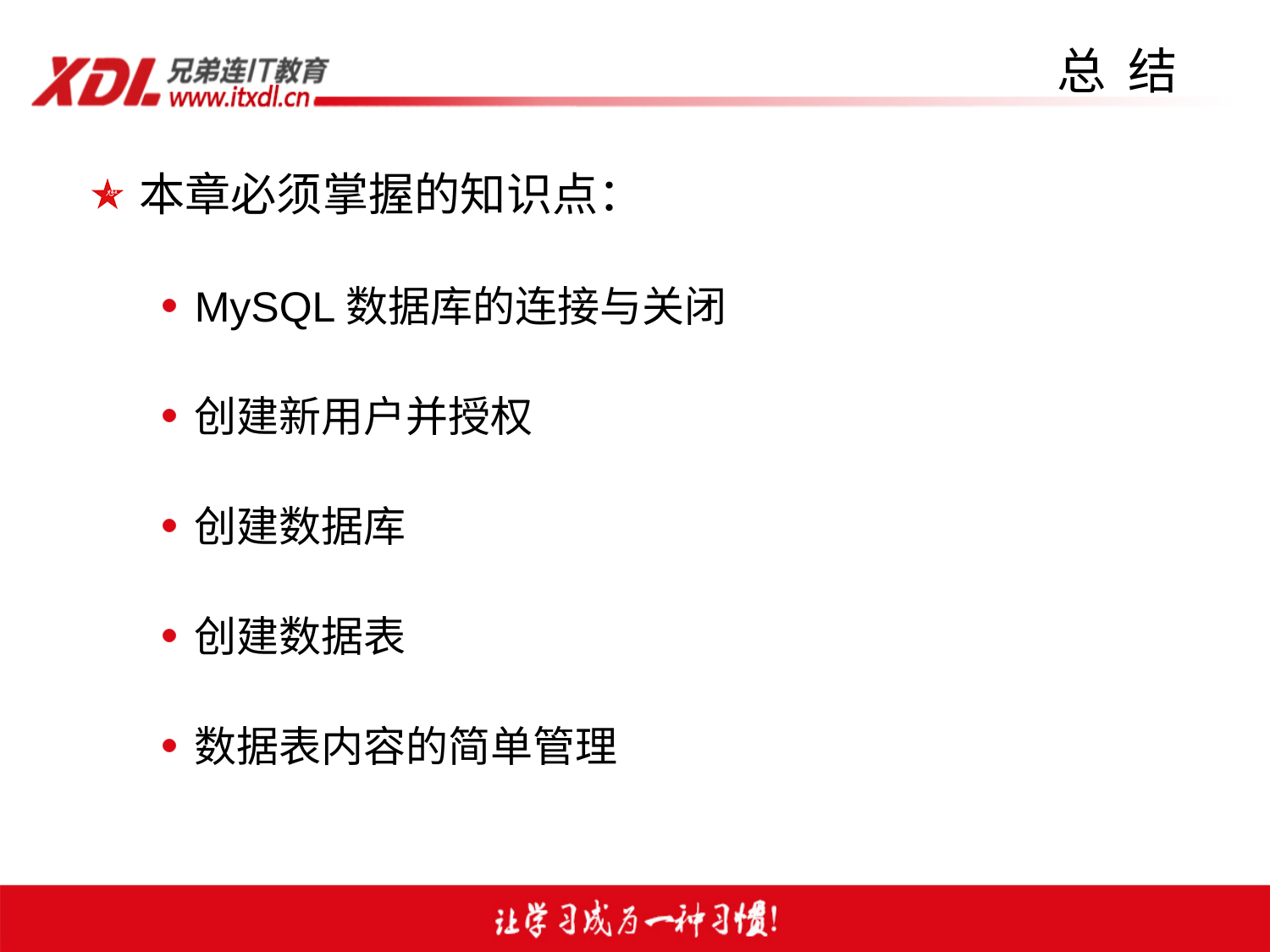

# 总  结
本章必须掌握的知识点：
MySQL数据库的连接与关闭
创建新用户并授权
创建数据库
创建数据表
数据表内容的简单管理